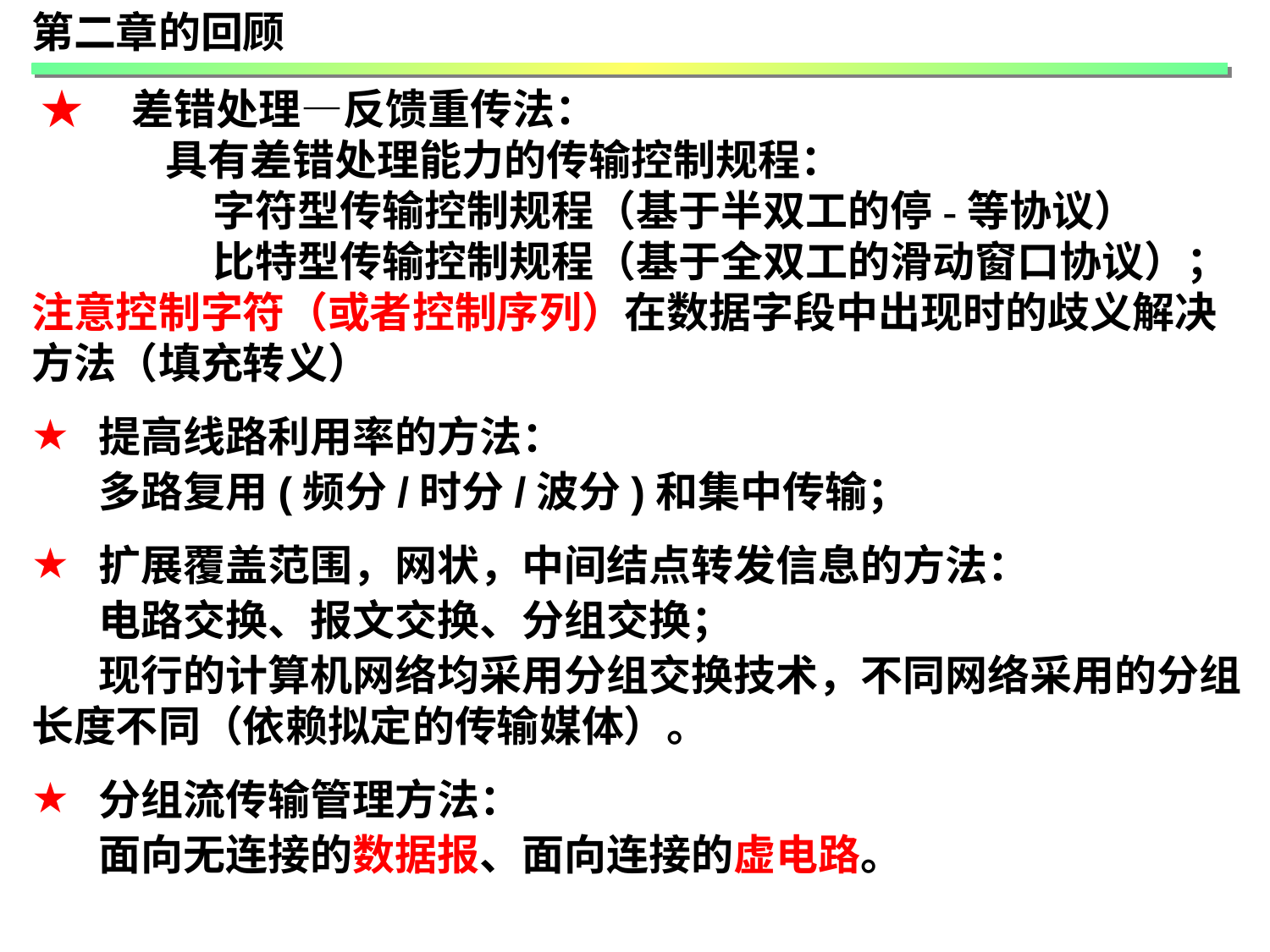

第二章的回顾

 ★    差错处理—反馈重传法：
             具有差错处理能力的传输控制规程：
                  字符型传输控制规程（基于半双工的停-等协议）
                  比特型传输控制规程（基于全双工的滑动窗口协议）；注意控制字符（或者控制序列）在数据字段中出现时的歧义解决方法（填充转义）
  提高线路利用率的方法：
      多路复用(频分/时分/波分)和集中传输；
  扩展覆盖范围，网状，中间结点转发信息的方法：
      电路交换、报文交换、分组交换；
      现行的计算机网络均采用分组交换技术，不同网络采用的分组长度不同（依赖拟定的传输媒体）。
  分组流传输管理方法：
      面向无连接的数据报、面向连接的虚电路。